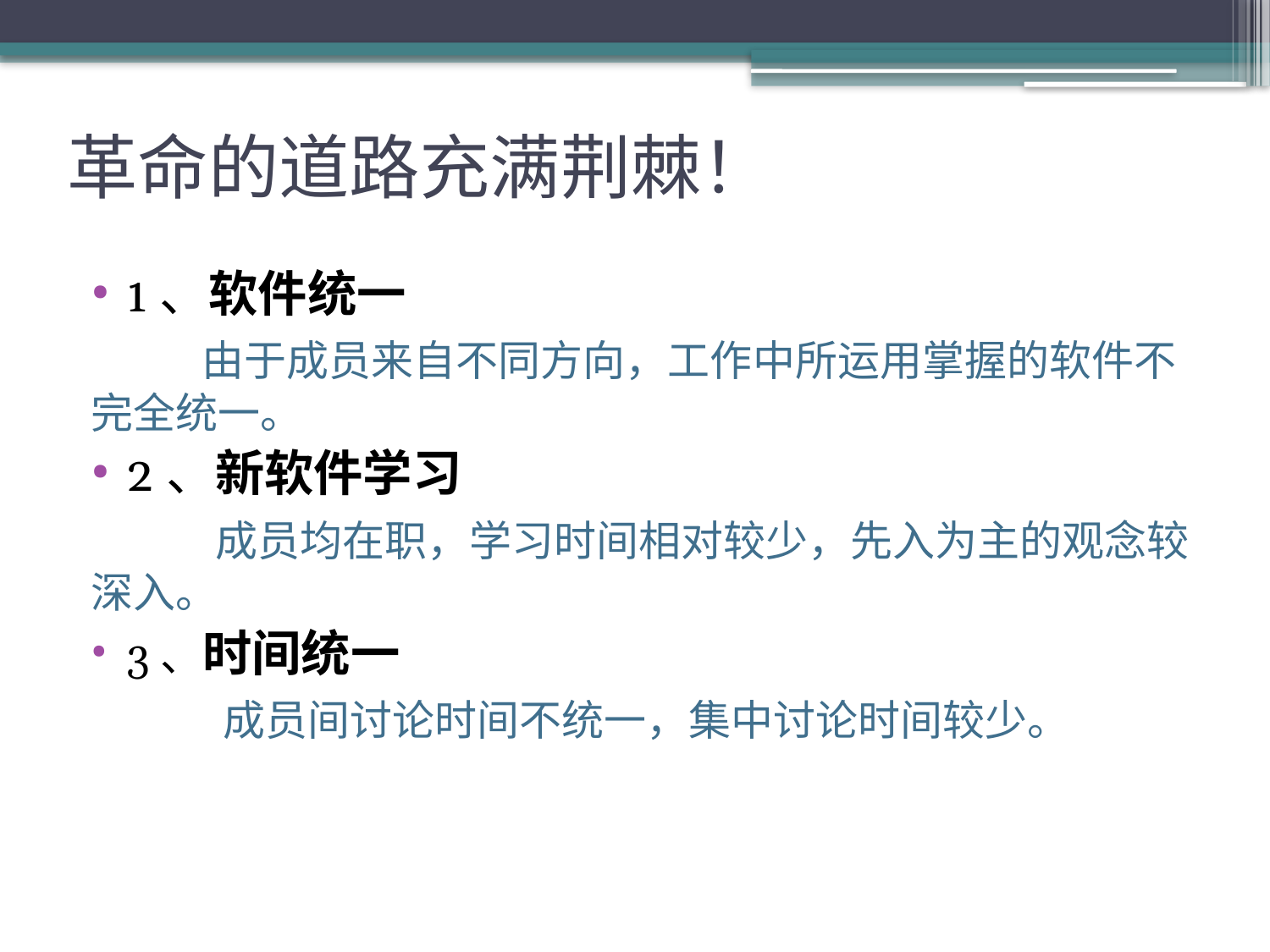

# 革命的道路充满荆棘！
1、软件统一
         由于成员来自不同方向，工作中所运用掌握的软件不完全统一。
2、新软件学习
          成员均在职，学习时间相对较少，先入为主的观念较深入。
3、时间统一
           成员间讨论时间不统一，集中讨论时间较少。